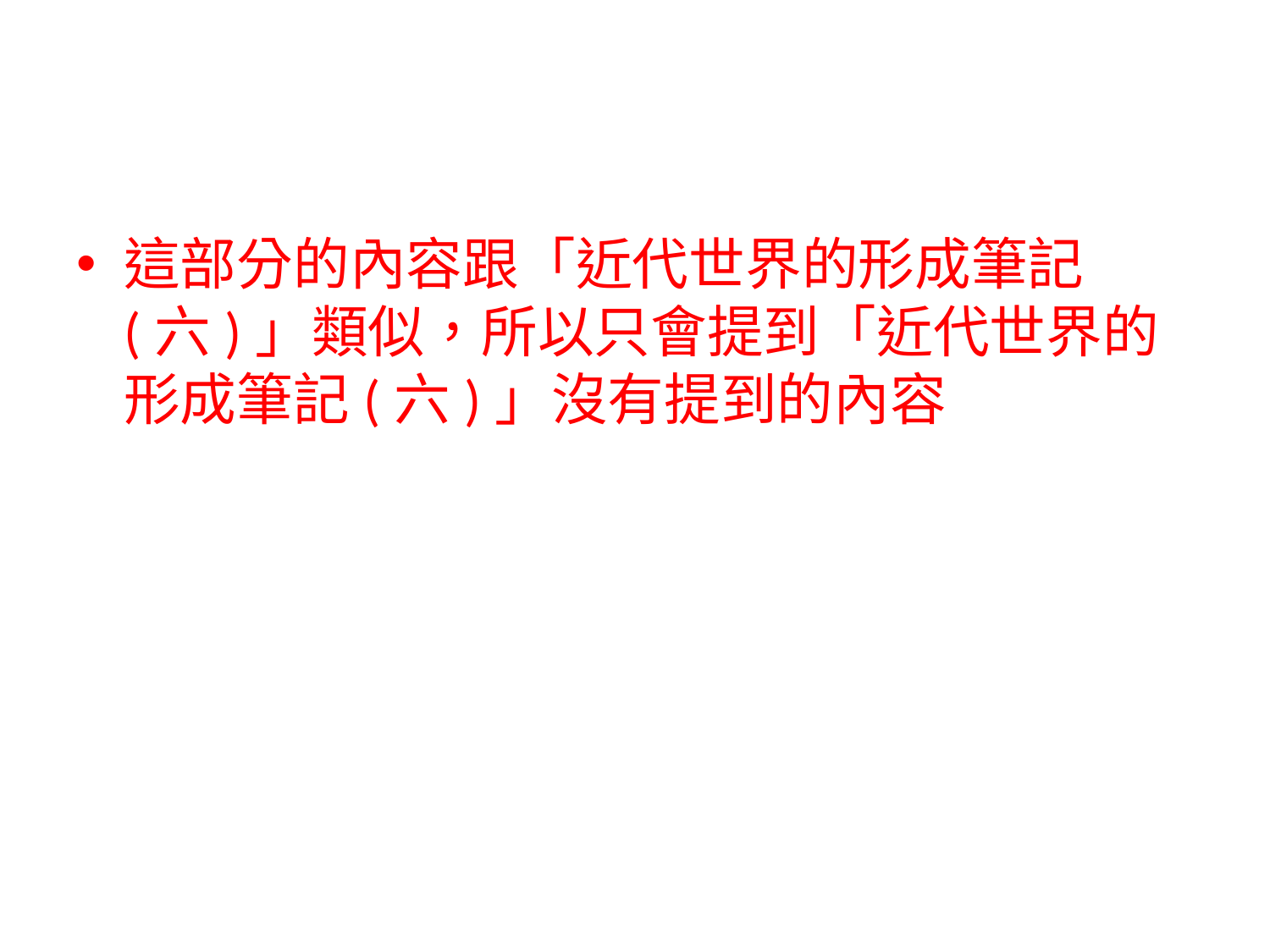

#
這部分的內容跟「近代世界的形成筆記(六)」類似，所以只會提到「近代世界的形成筆記(六)」沒有提到的內容